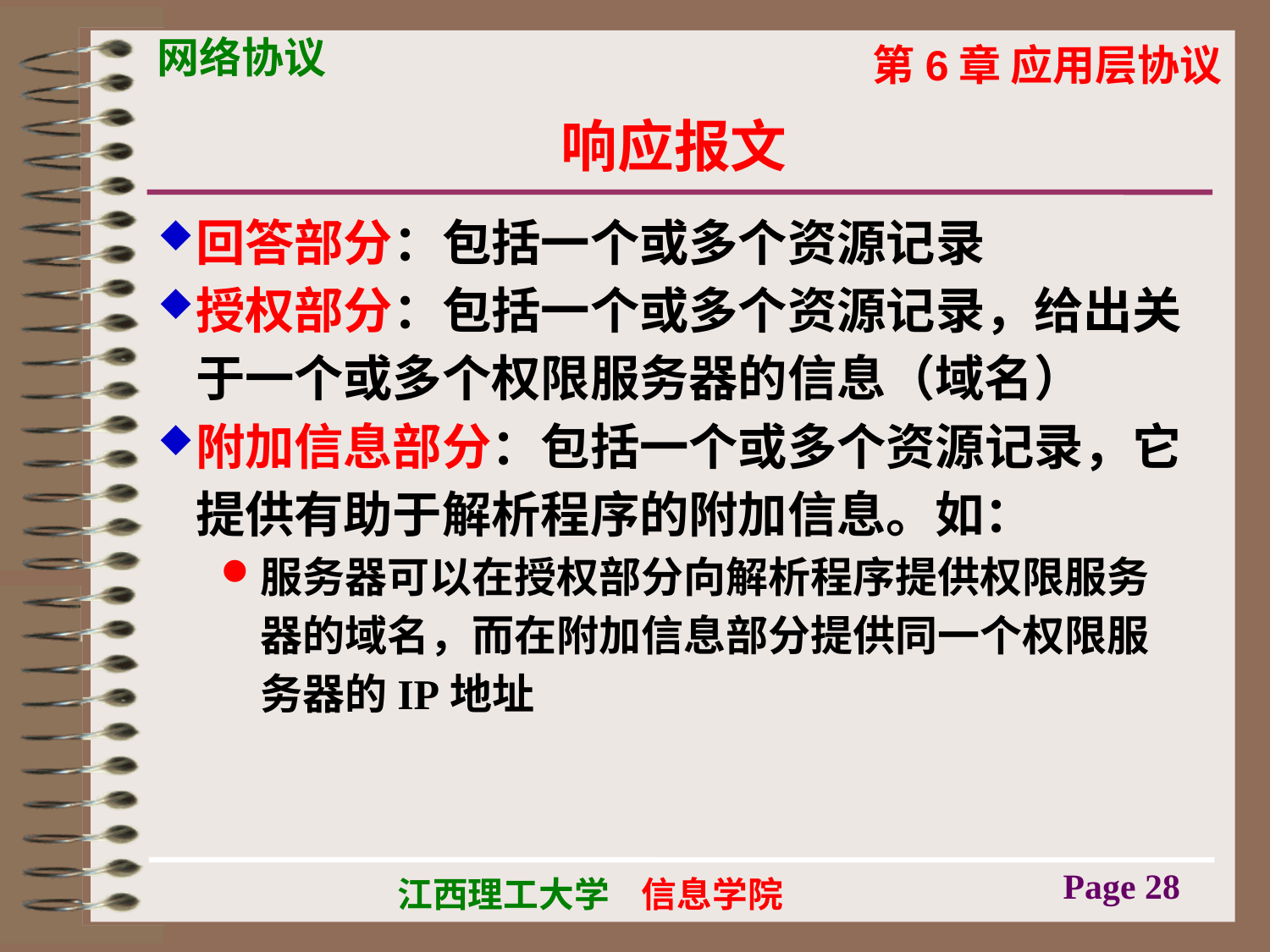

# 响应报文
回答部分：包括一个或多个资源记录
授权部分：包括一个或多个资源记录，给出关于一个或多个权限服务器的信息（域名）
附加信息部分：包括一个或多个资源记录，它提供有助于解析程序的附加信息。如：
服务器可以在授权部分向解析程序提供权限服务器的域名，而在附加信息部分提供同一个权限服务器的IP地址
Page 28